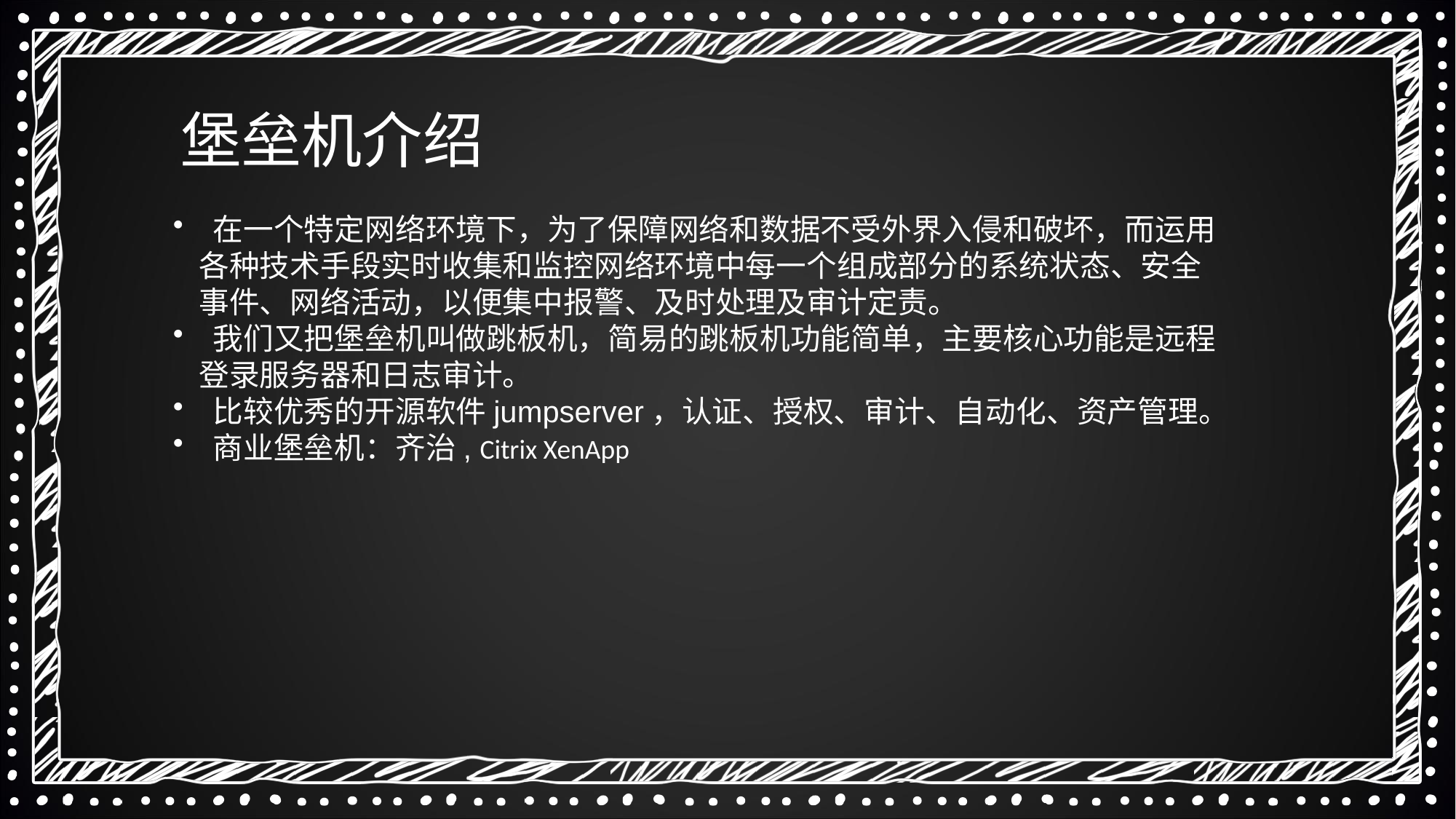

堡垒机介绍
 在一个特定网络环境下，为了保障网络和数据不受外界入侵和破坏，而运用各种技术手段实时收集和监控网络环境中每一个组成部分的系统状态、安全事件、网络活动，以便集中报警、及时处理及审计定责。
 我们又把堡垒机叫做跳板机，简易的跳板机功能简单，主要核心功能是远程登录服务器和日志审计。
 比较优秀的开源软件jumpserver，认证、授权、审计、自动化、资产管理。
 商业堡垒机：齐治, Citrix XenApp